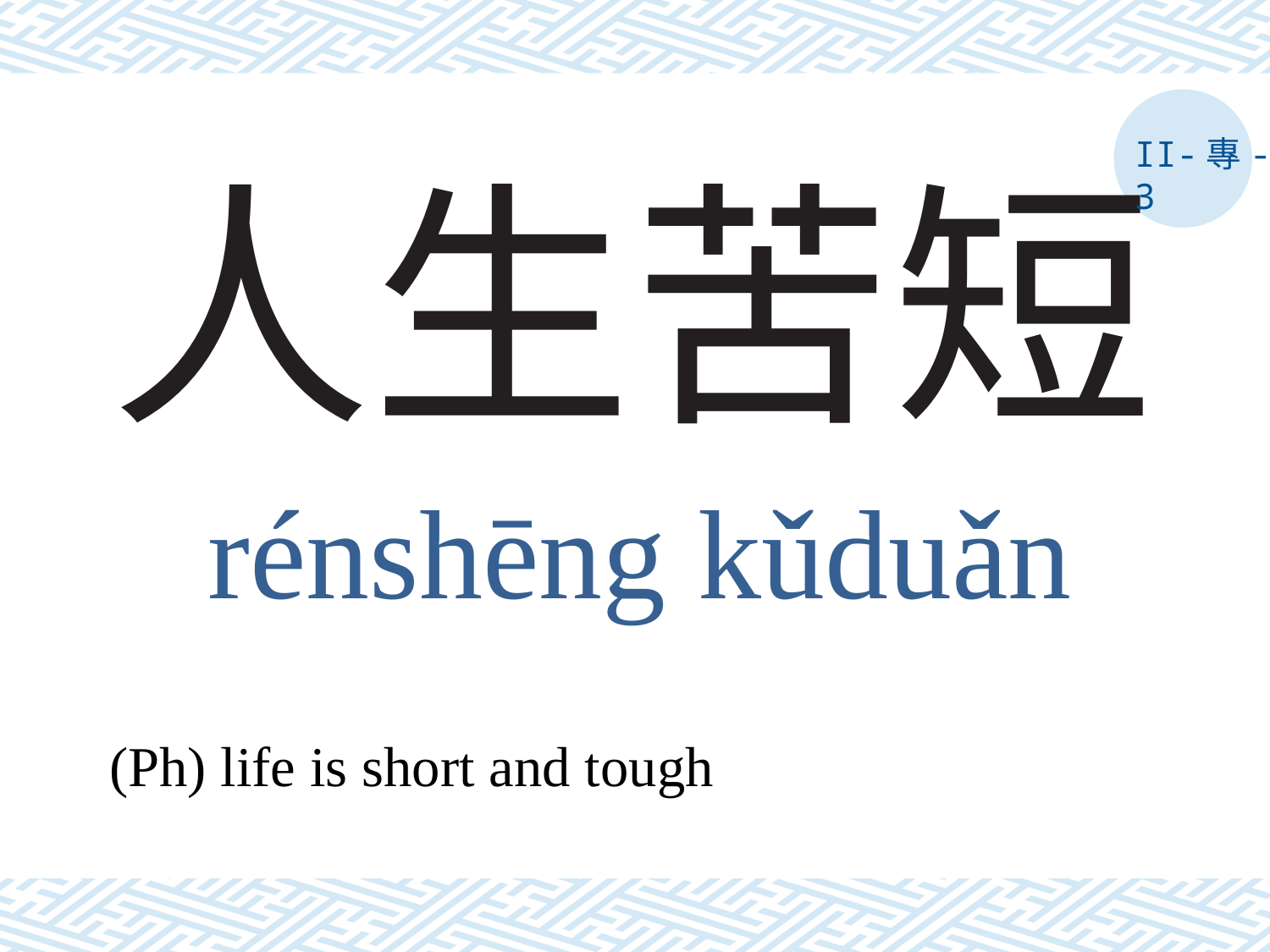

II-專-3

# 人生苦短
rénshēng kǔduǎn
(Ph) life is short and tough